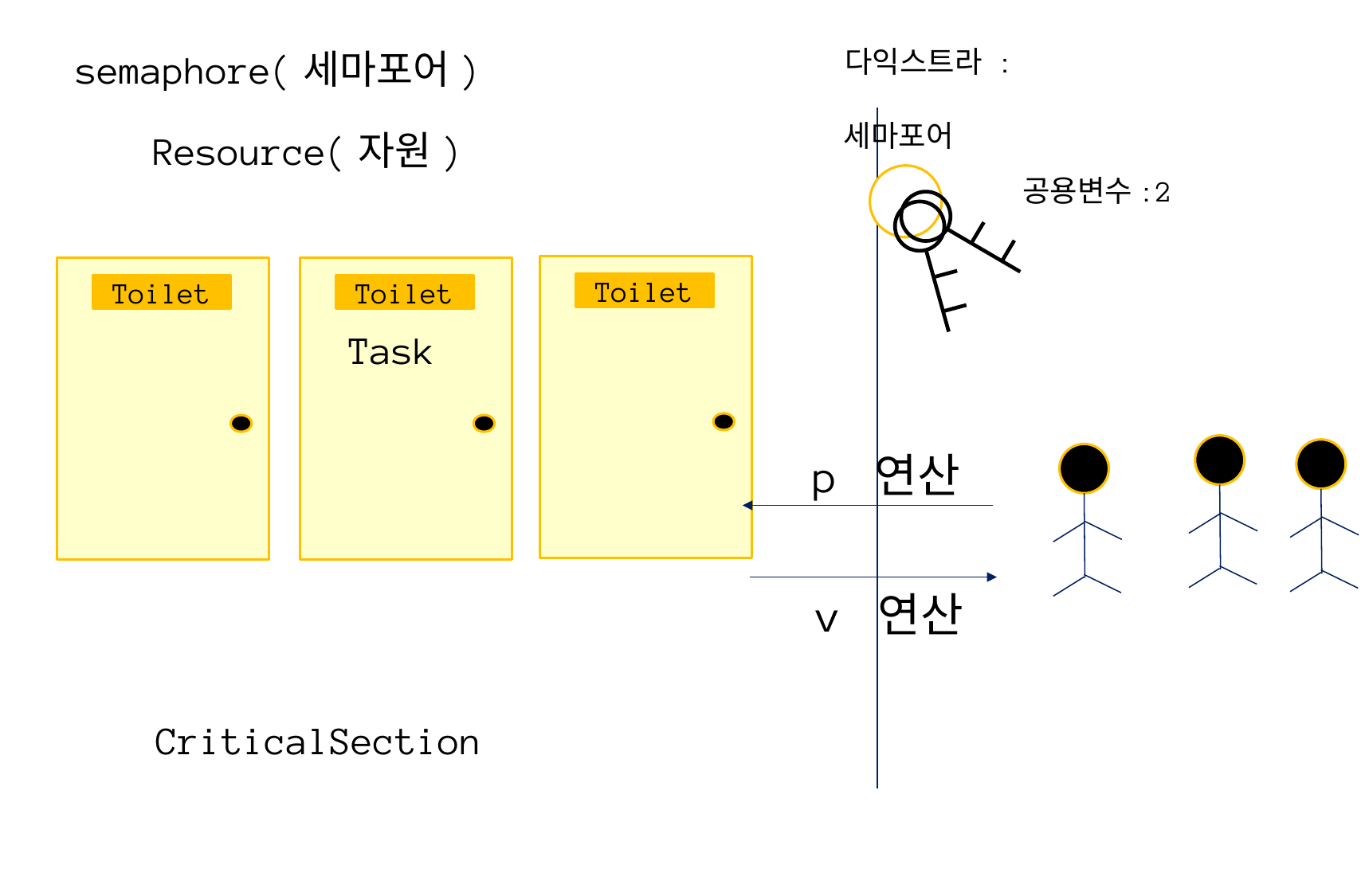

semaphore(세마포어)
다익스트라 :
세마포어
Resource(자원)
공용변수:2

Toilet

Toilet

Toilet

Task
p 연산

v 연산
CriticalSection